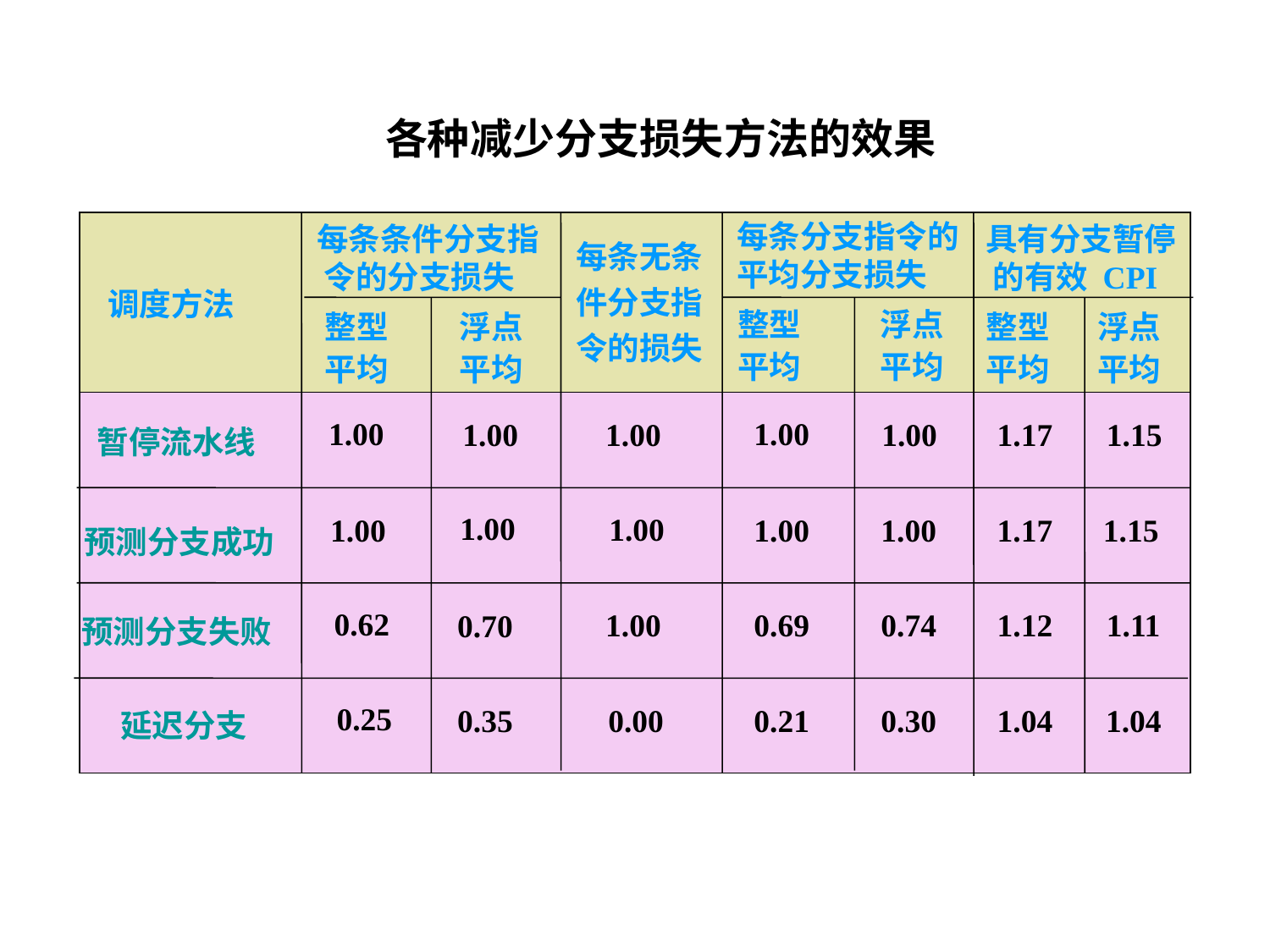

各种减少分支损失方法的效果
每条分支指令的
平均分支损失

每条条件分支指
 令的分支损失

具有分支暂停
 的有效 CPI

每条无条
件分支指
令的损失
调度方法
整型
平均
浮点
平均

整型
平均

浮点
平均

整型
平均

浮点
平均
1.00
1.00
1.00
1.00
1.00
1.17
1.15
暂停流水线

1.00
1.00
1.00
1.00
1.17
1.15
1.00
预测分支成功

1.00
0.69
0.74
1.12
1.11
0.70
0.62
预测分支失败

0.35
0.00
0.21
0.30
1.04
1.04
0.25
延迟分支